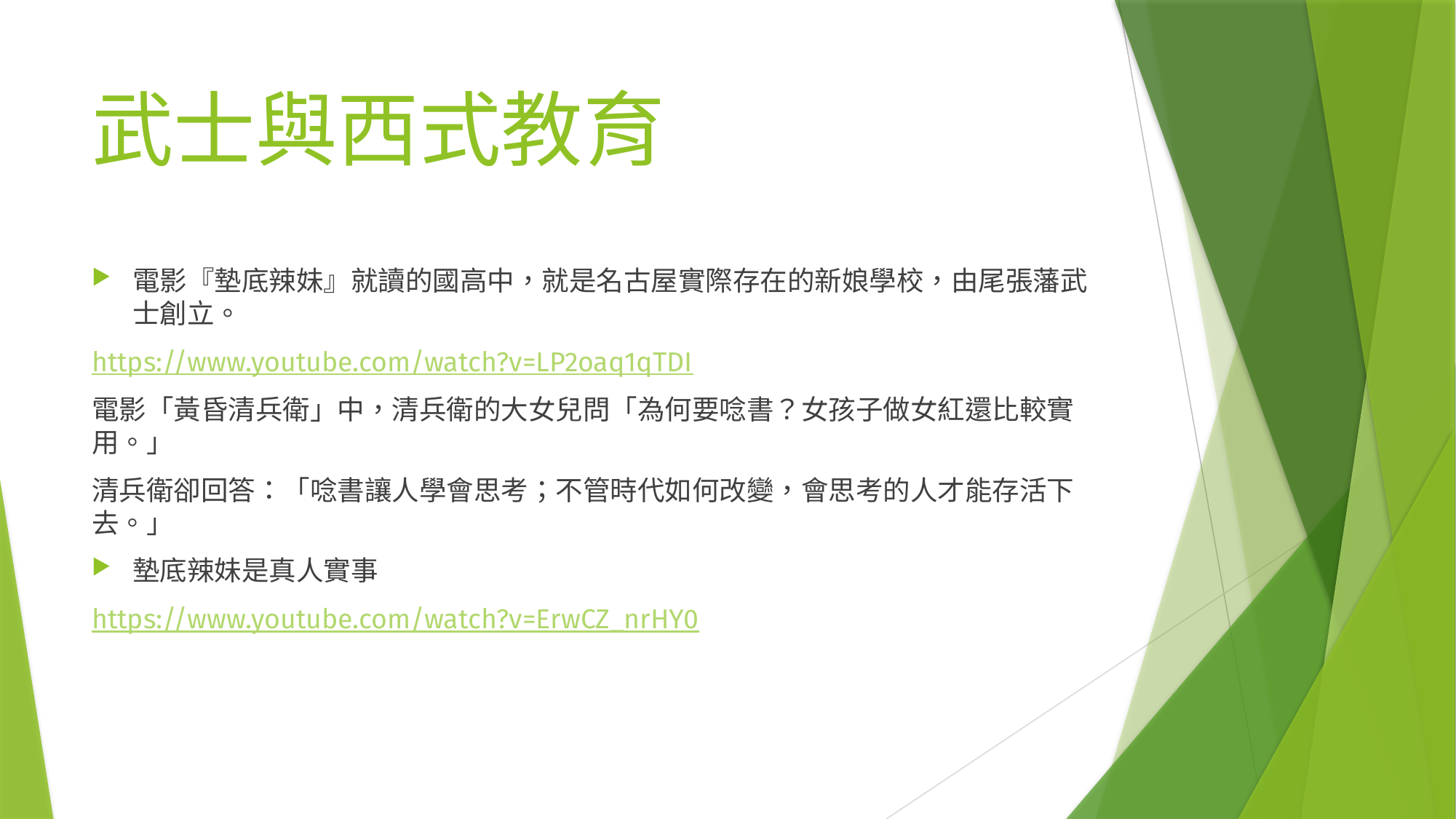

# 武士與西式教育
電影『墊底辣妹』就讀的國高中，就是名古屋實際存在的新娘學校，由尾張藩武士創立。
https://www.youtube.com/watch?v=LP2oaq1qTDI
電影「黃昏清兵衛」中，清兵衛的大女兒問「為何要唸書？女孩子做女紅還比較實用。」
清兵衛卻回答：「唸書讓人學會思考；不管時代如何改變，會思考的人才能存活下去。」
墊底辣妹是真人實事
https://www.youtube.com/watch?v=ErwCZ_nrHY0